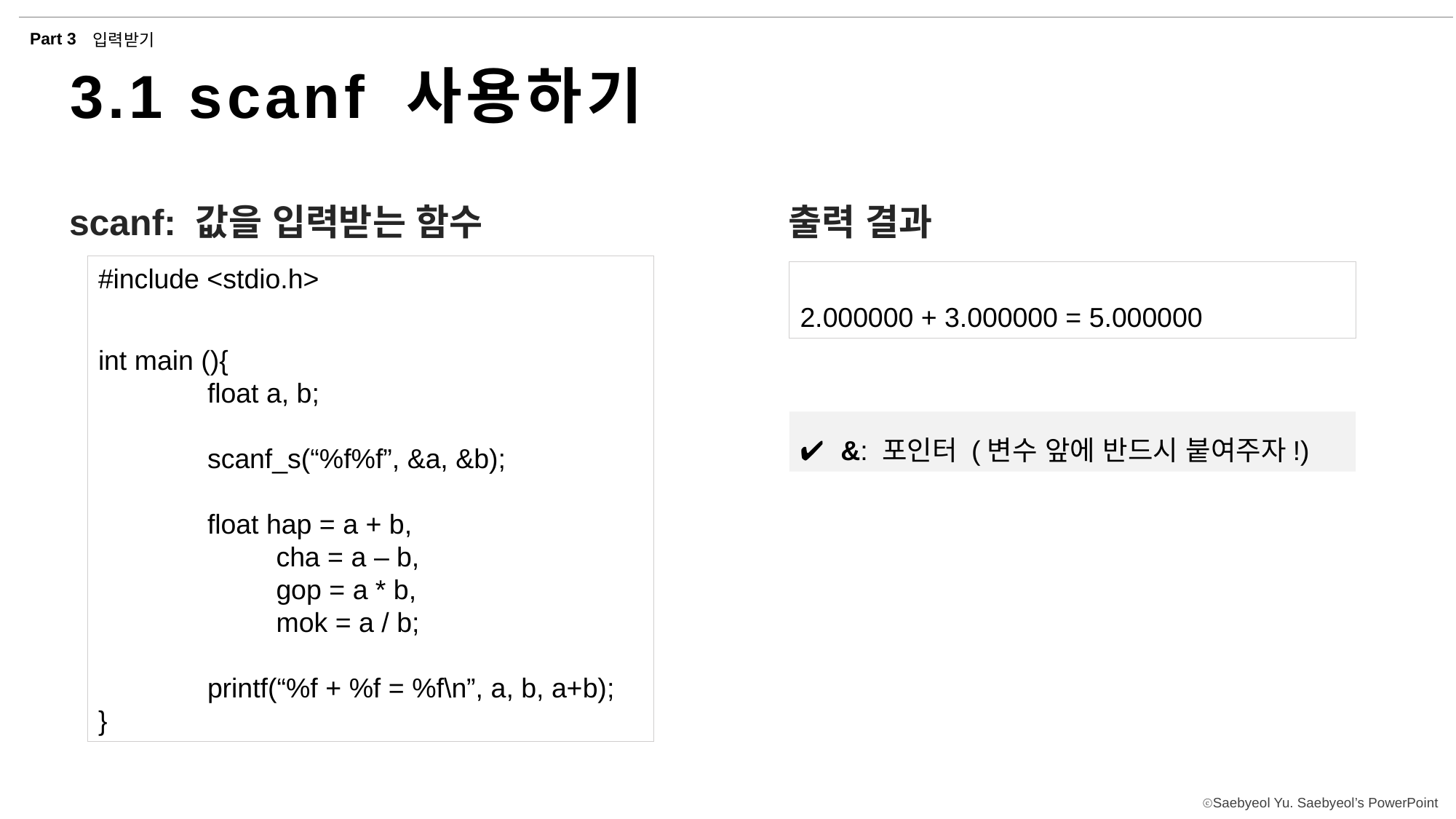

Part 3
입력받기
3.1 scanf 사용하기
scanf: 값을 입력받는 함수
출력 결과
#include <stdio.h>

int main (){
	float a, b;

	scanf_s(“%f%f”, &a, &b);

	float hap = a + b,
	         cha = a – b,
	         gop = a * b,
	         mok = a / b;

	printf(“%f + %f = %f\n”, a, b, a+b);
}
2.000000 + 3.000000 = 5.000000
✔ &: 포인터 (변수 앞에 반드시 붙여주자!)